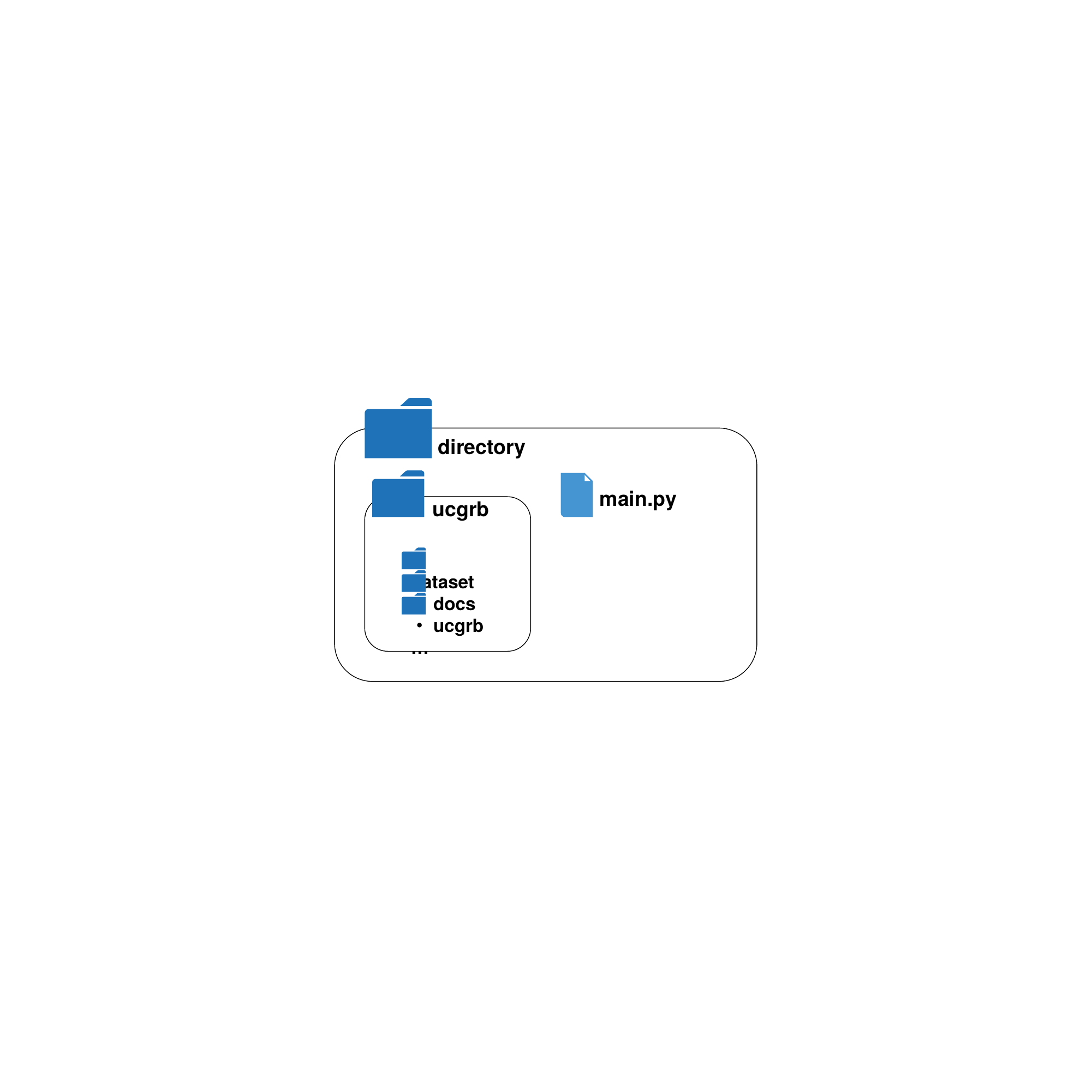

directory

main.py

・dataset
・docs
・ucgrb
…

ucgrb